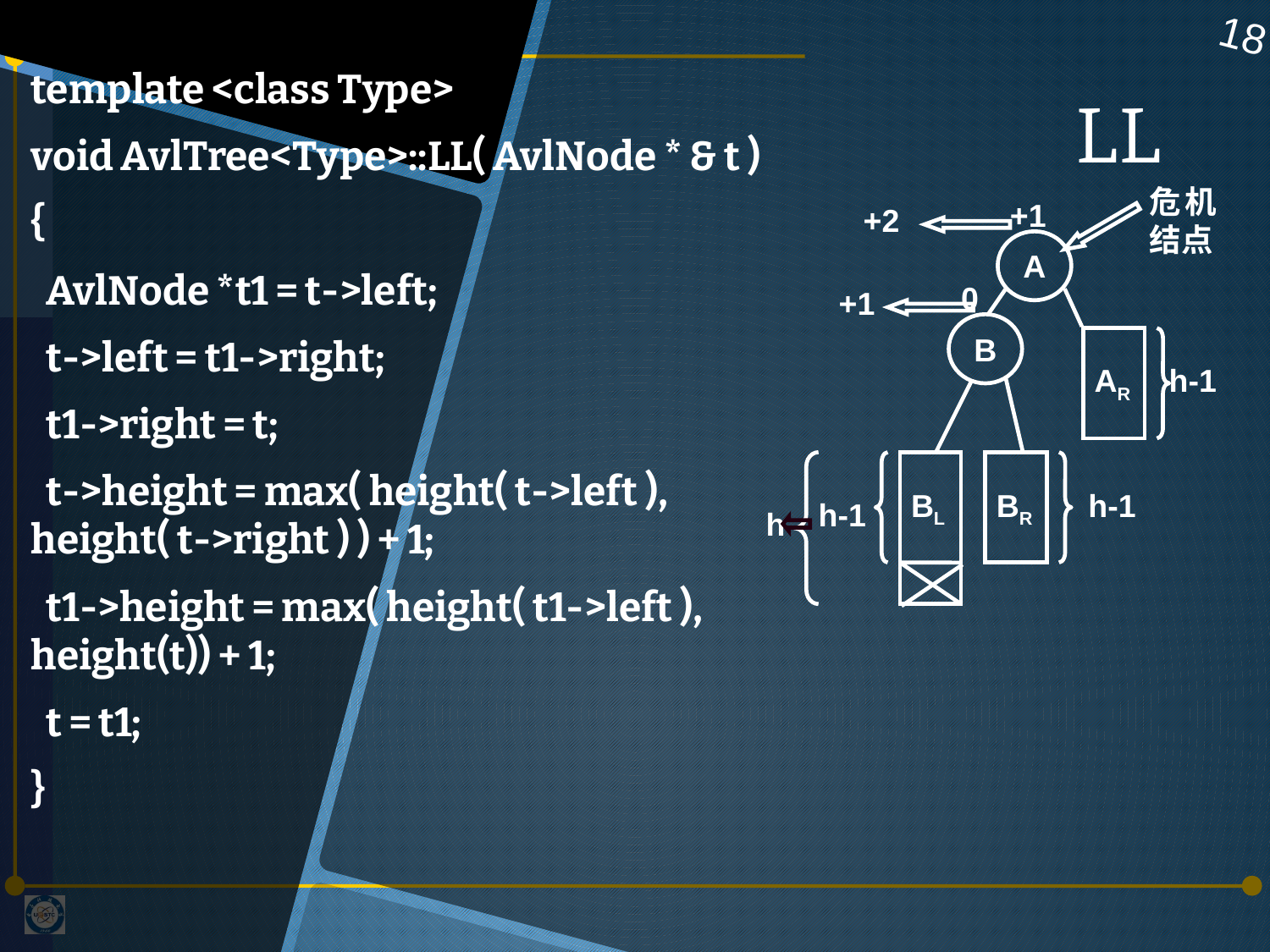

18
# LL
template <class Type>
void AvlTree<Type>::LL( AvlNode * & t )
{
  AvlNode *t1 = t->left;
  t->left = t1->right;
  t1->right = t;
  t->height = max( height( t->left ),  height( t->right ) ) + 1;
  t1->height = max( height( t1->left ), height(t)) + 1;
  t = t1;
}
危机结点
+1
+2

A
0
+1

B

AR
h-1

BL
BR
h-1
h-1
h